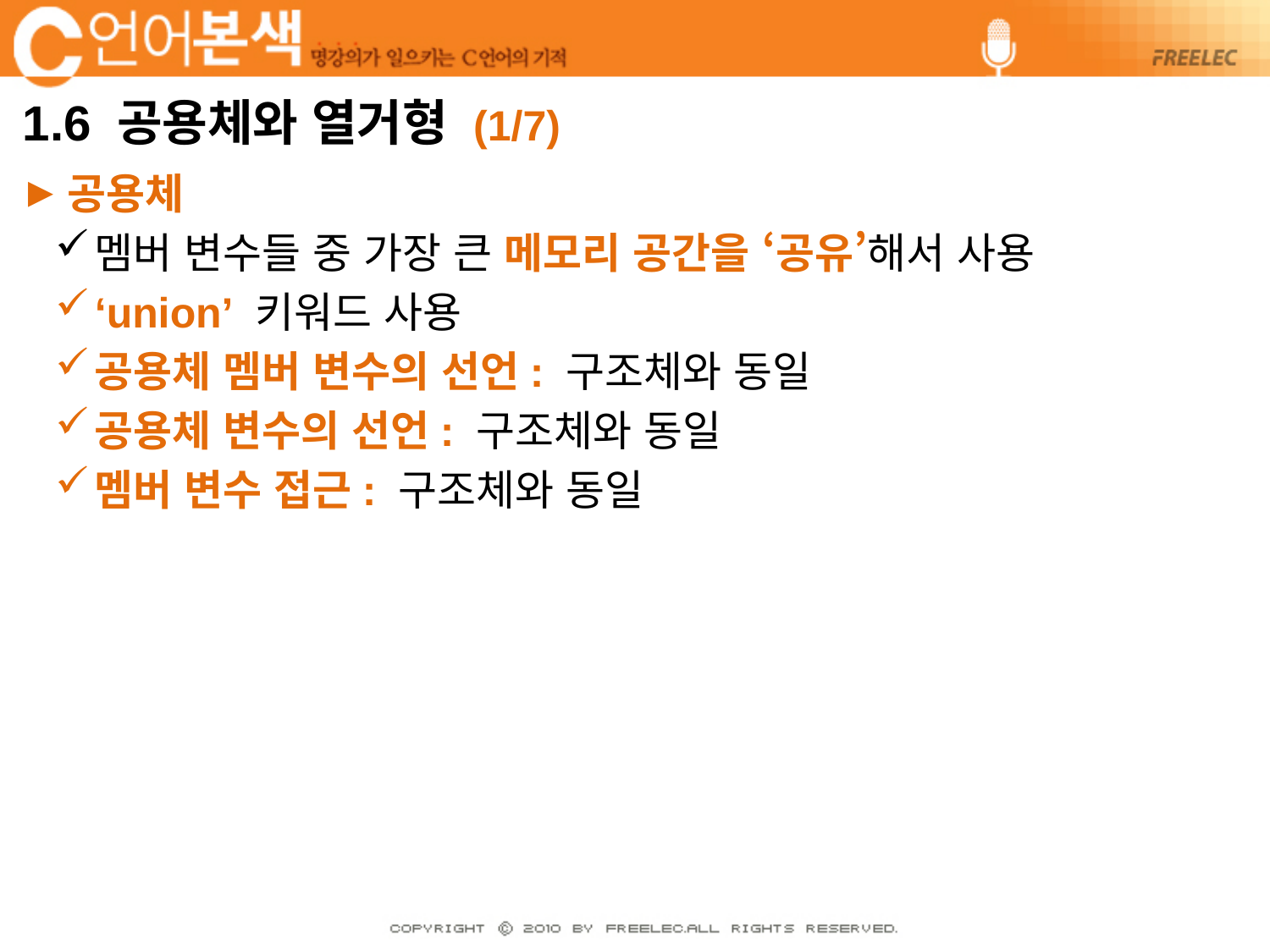

# 1.6 공용체와 열거형 (1/7)
공용체
멤버 변수들 중 가장 큰 메모리 공간을 ‘공유’해서 사용
‘union’ 키워드 사용
공용체 멤버 변수의 선언: 구조체와 동일
공용체 변수의 선언: 구조체와 동일
멤버 변수 접근: 구조체와 동일